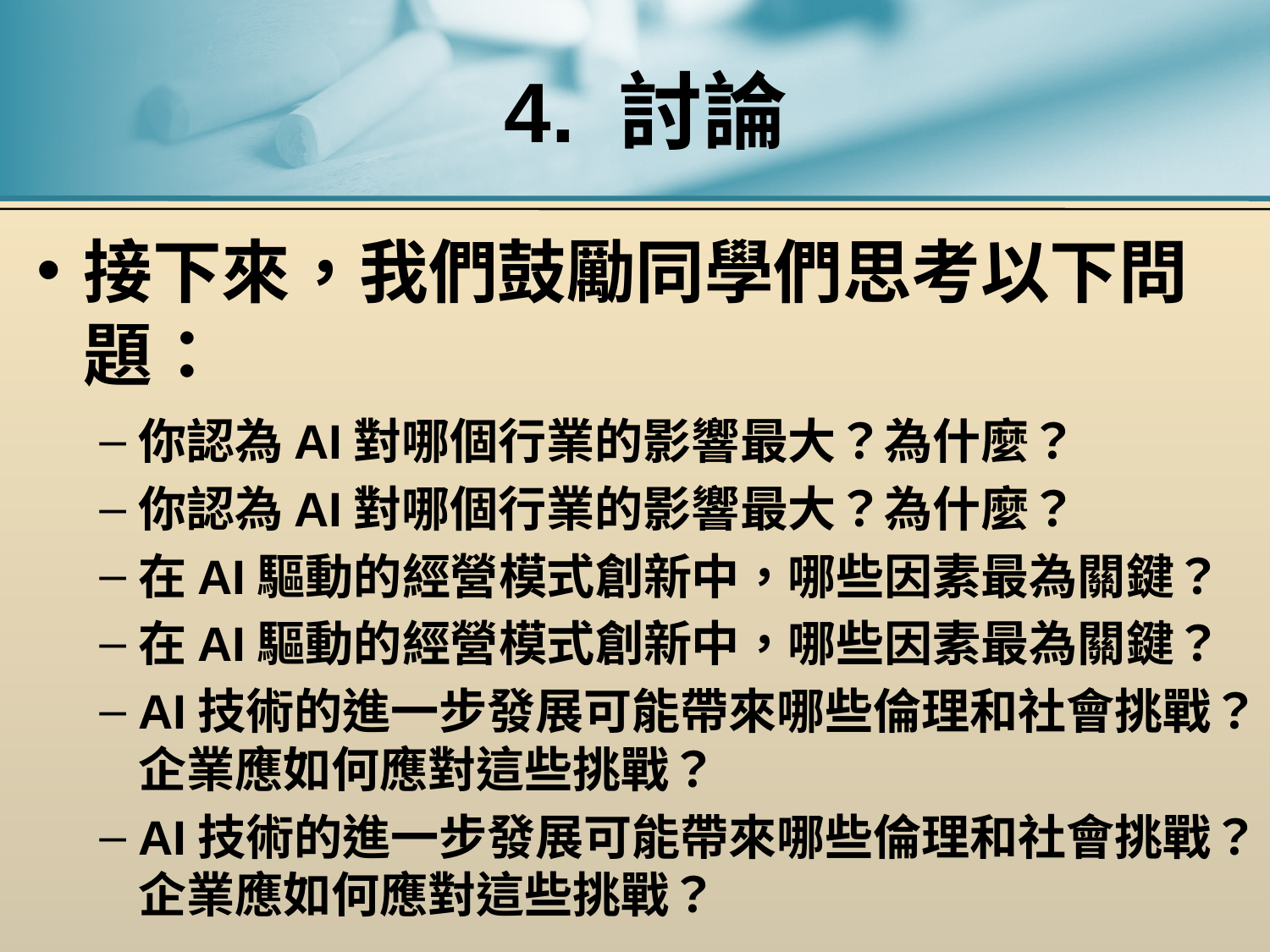

# 4. 討論
接下來，我們鼓勵同學們思考以下問題：
你認為AI對哪個行業的影響最大？為什麼？
你認為AI對哪個行業的影響最大？為什麼？
在AI驅動的經營模式創新中，哪些因素最為關鍵？
在AI驅動的經營模式創新中，哪些因素最為關鍵？
AI技術的進一步發展可能帶來哪些倫理和社會挑戰？企業應如何應對這些挑戰？
AI技術的進一步發展可能帶來哪些倫理和社會挑戰？企業應如何應對這些挑戰？